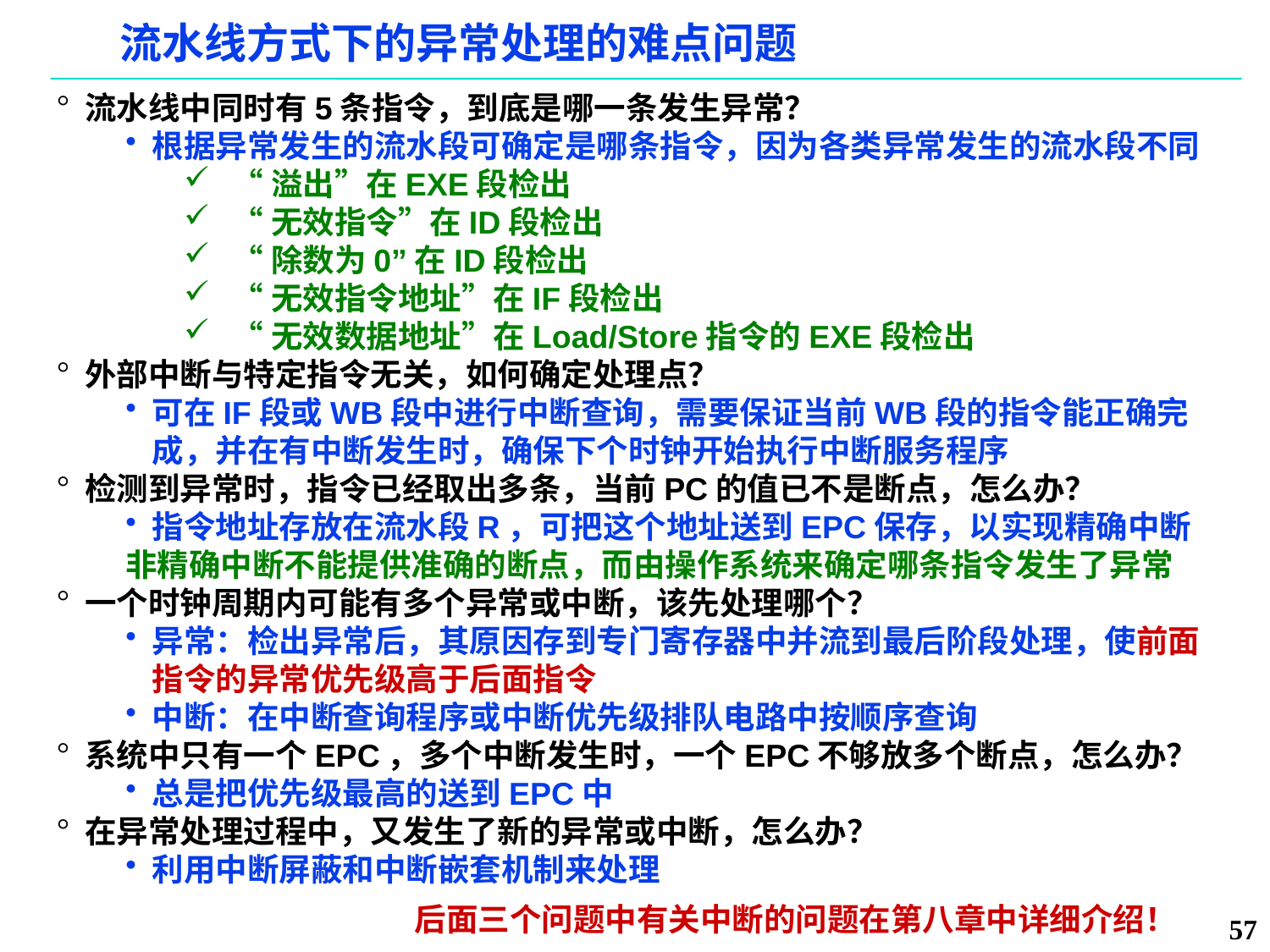

# 流水线方式下的异常处理的难点问题

流水线中同时有5条指令，到底是哪一条发生异常？
根据异常发生的流水段可确定是哪条指令，因为各类异常发生的流水段不同
“溢出”在EXE段检出
“无效指令”在ID段检出
“除数为0”在ID段检出
“无效指令地址”在IF段检出
“无效数据地址”在Load/Store指令的EXE段检出
外部中断与特定指令无关，如何确定处理点？
可在IF段或WB段中进行中断查询，需要保证当前WB段的指令能正确完成，并在有中断发生时，确保下个时钟开始执行中断服务程序
检测到异常时，指令已经取出多条，当前PC的值已不是断点，怎么办？
指令地址存放在流水段R，可把这个地址送到EPC保存，以实现精确中断
非精确中断不能提供准确的断点，而由操作系统来确定哪条指令发生了异常
一个时钟周期内可能有多个异常或中断，该先处理哪个？
异常：检出异常后，其原因存到专门寄存器中并流到最后阶段处理，使前面指令的异常优先级高于后面指令
中断：在中断查询程序或中断优先级排队电路中按顺序查询
系统中只有一个EPC，多个中断发生时，一个EPC不够放多个断点，怎么办？
总是把优先级最高的送到EPC中
在异常处理过程中，又发生了新的异常或中断，怎么办？
利用中断屏蔽和中断嵌套机制来处理
后面三个问题中有关中断的问题在第八章中详细介绍！